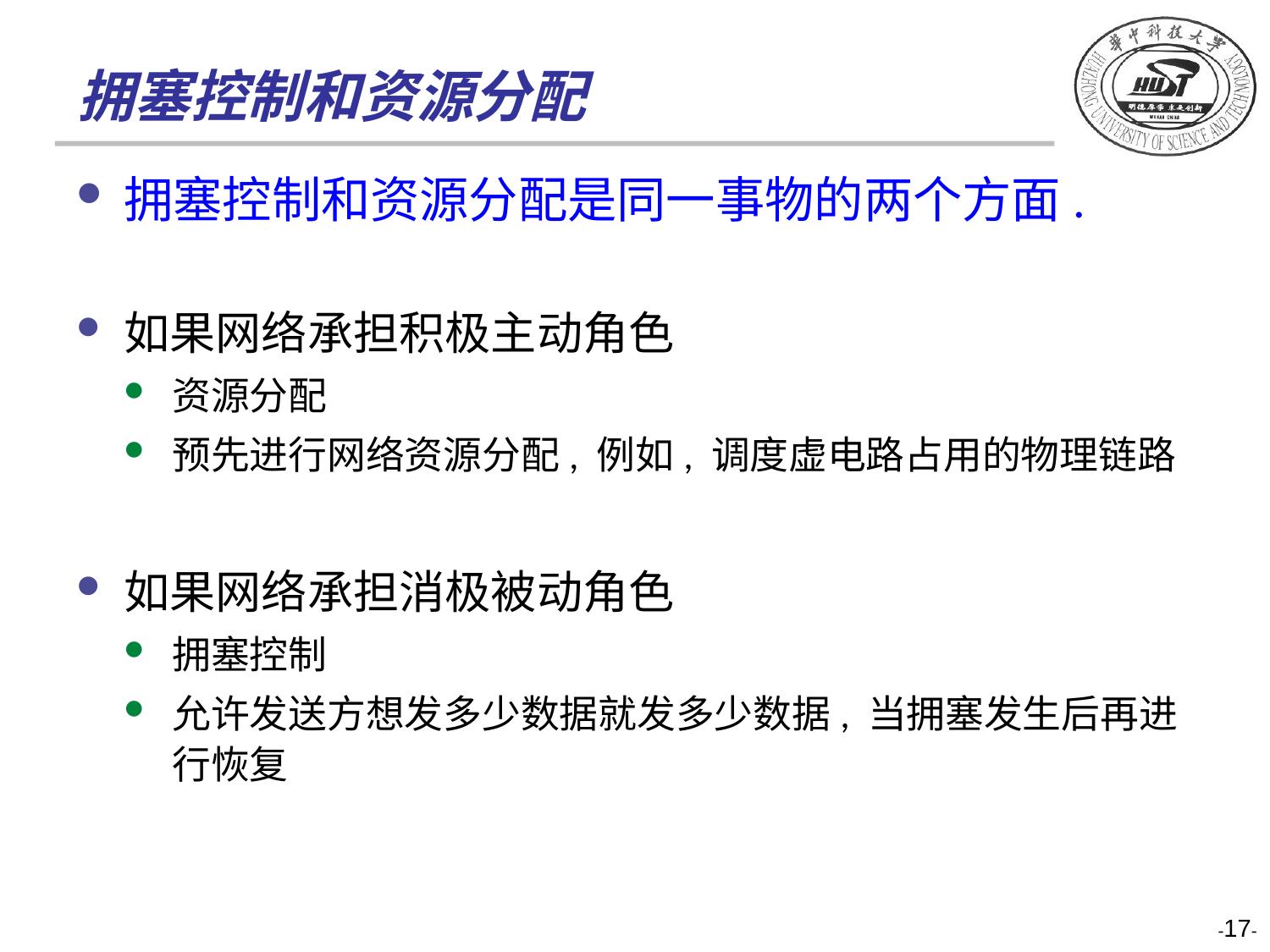

# 拥塞控制和资源分配
拥塞控制和资源分配是同一事物的两个方面.

如果网络承担积极主动角色
资源分配
预先进行网络资源分配, 例如, 调度虚电路占用的物理链路

如果网络承担消极被动角色
拥塞控制
允许发送方想发多少数据就发多少数据, 当拥塞发生后再进行恢复

-17-